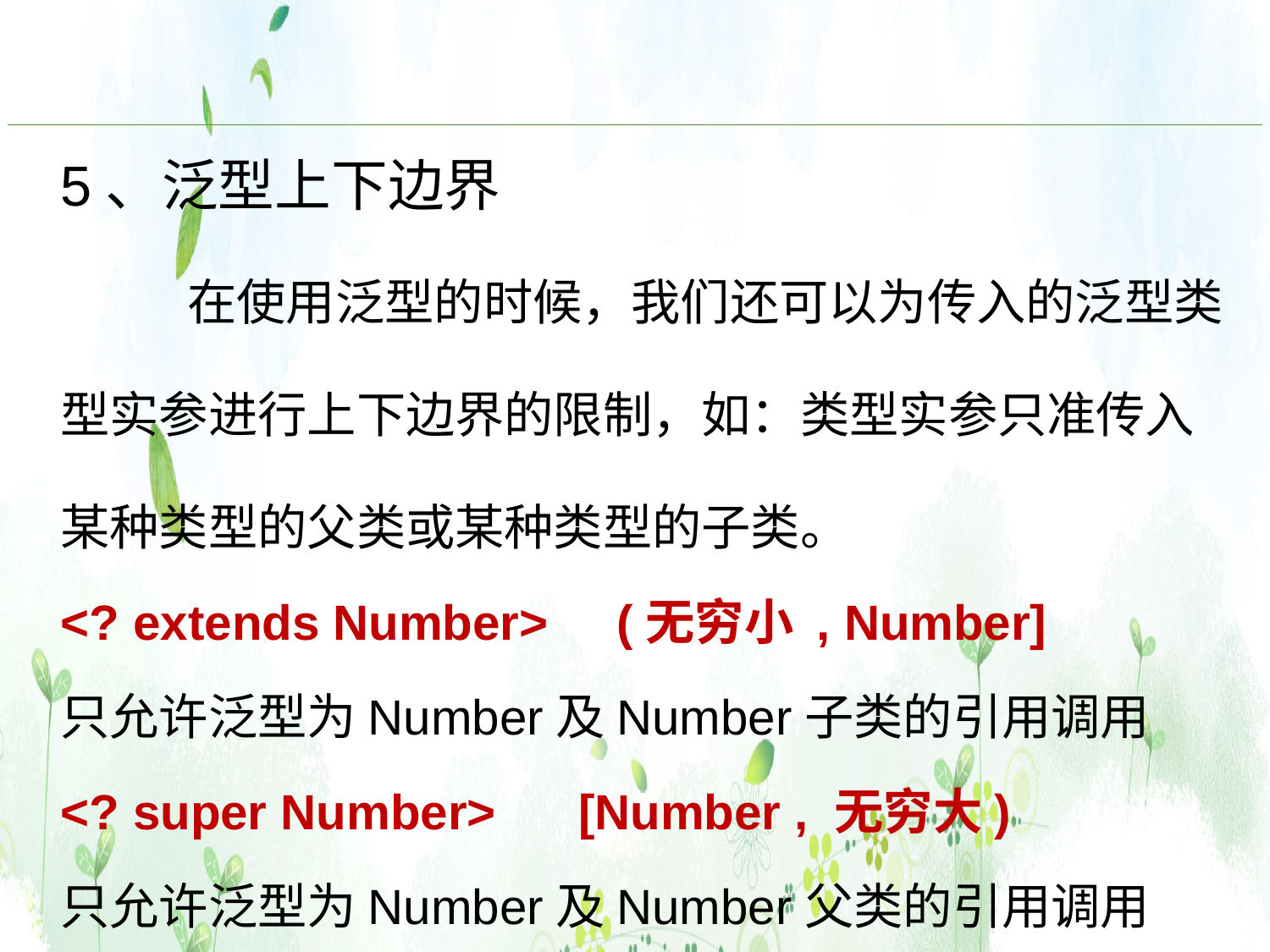

5、泛型上下边界
 	在使用泛型的时候，我们还可以为传入的泛型类型实参进行上下边界的限制，如：类型实参只准传入某种类型的父类或某种类型的子类。
<? extends Number>     (无穷小 , Number]
只允许泛型为Number及Number子类的引用调用
<? super Number>      [Number , 无穷大)
只允许泛型为Number及Number父类的引用调用